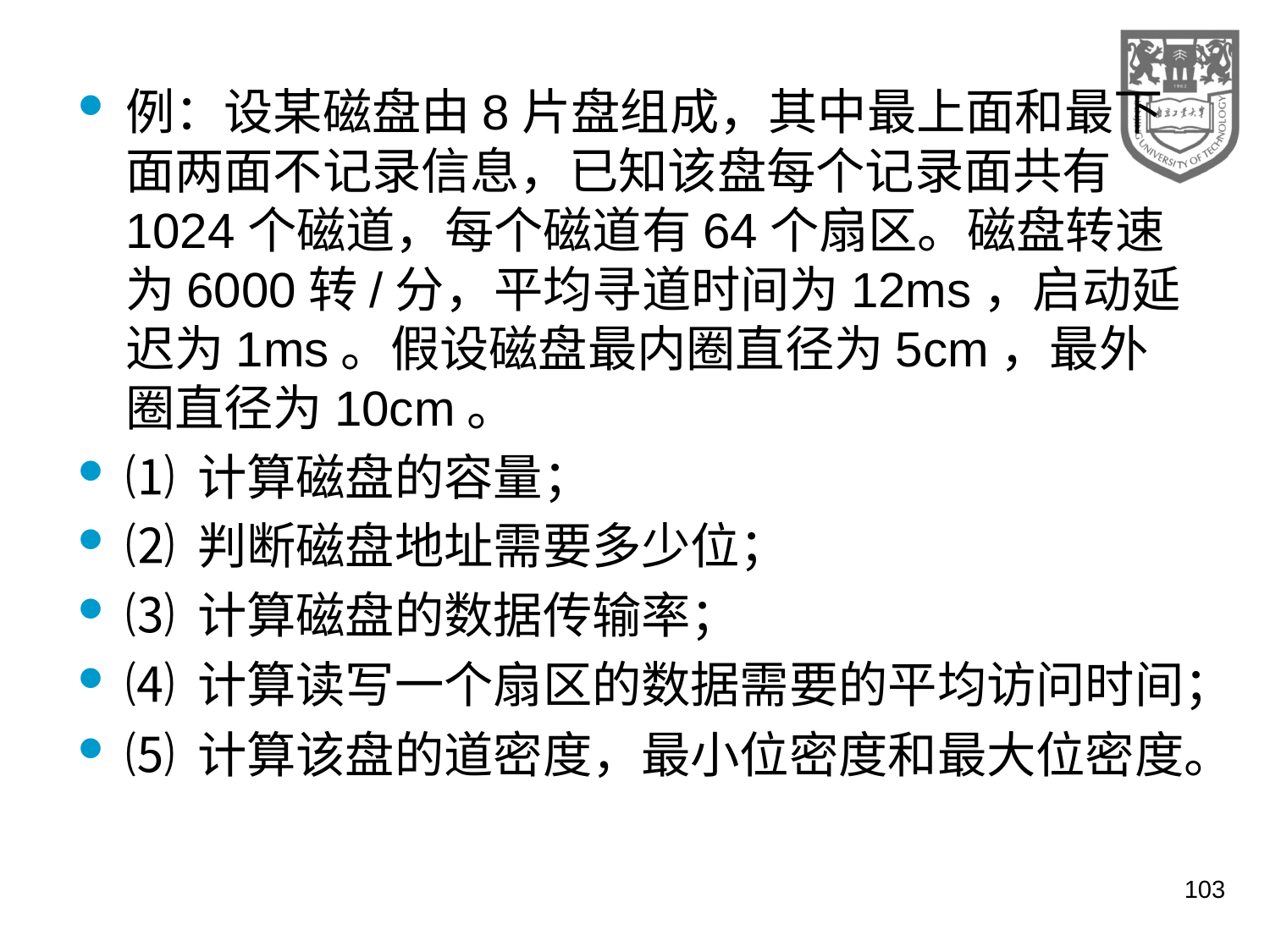

例：设某磁盘由8片盘组成，其中最上面和最下面两面不记录信息，已知该盘每个记录面共有1024个磁道，每个磁道有64个扇区。磁盘转速为6000转/分，平均寻道时间为12ms，启动延迟为1ms。假设磁盘最内圈直径为5cm，最外圈直径为10cm。
⑴ 计算磁盘的容量；
⑵ 判断磁盘地址需要多少位；
⑶ 计算磁盘的数据传输率；
⑷ 计算读写一个扇区的数据需要的平均访问时间；
⑸ 计算该盘的道密度，最小位密度和最大位密度。
103